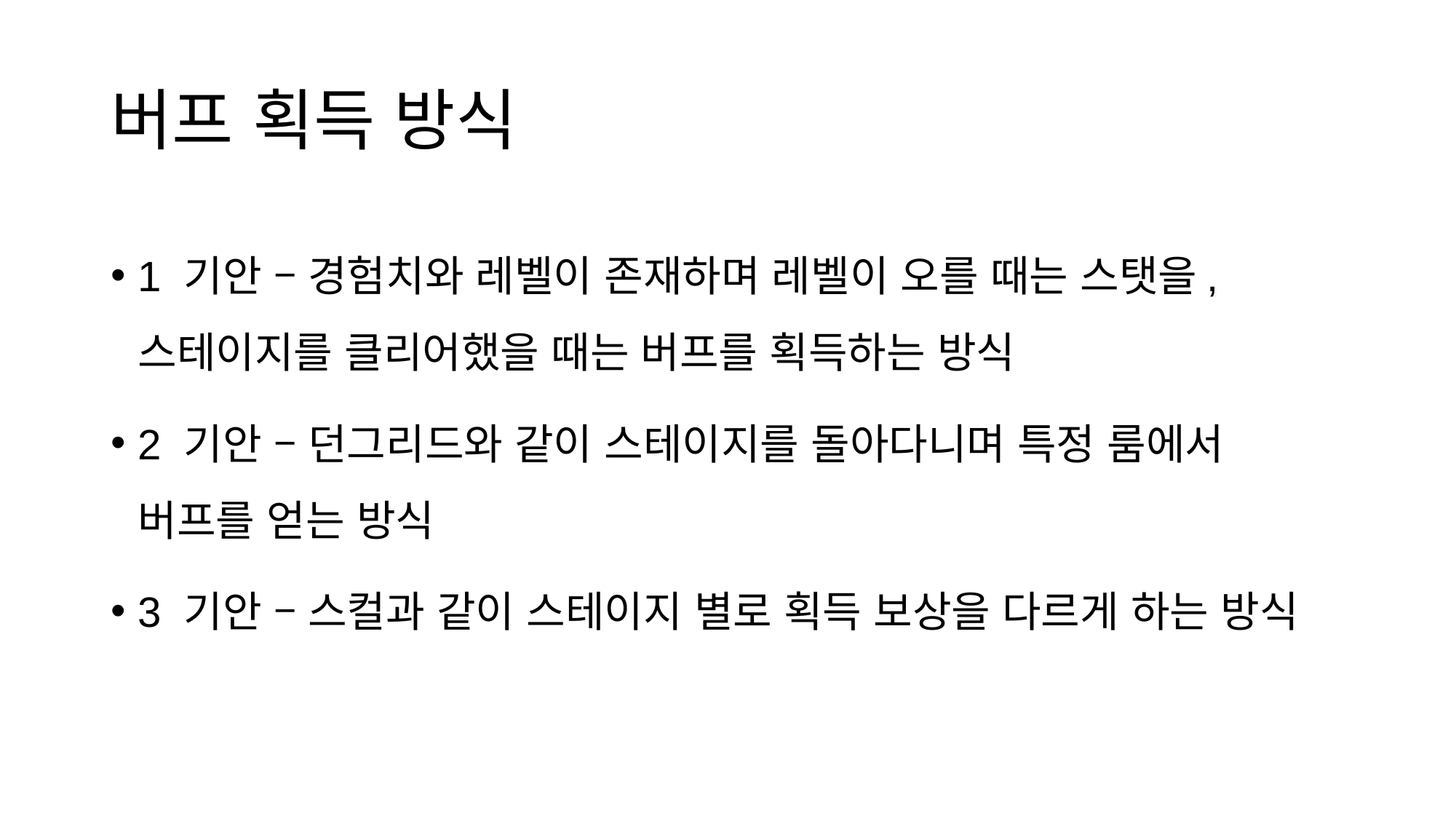

# 버프 획득 방식
1 기안 – 경험치와 레벨이 존재하며 레벨이 오를 때는 스탯을, 스테이지를 클리어했을 때는 버프를 획득하는 방식
2 기안 – 던그리드와 같이 스테이지를 돌아다니며 특정 룸에서 버프를 얻는 방식
3 기안 – 스컬과 같이 스테이지 별로 획득 보상을 다르게 하는 방식